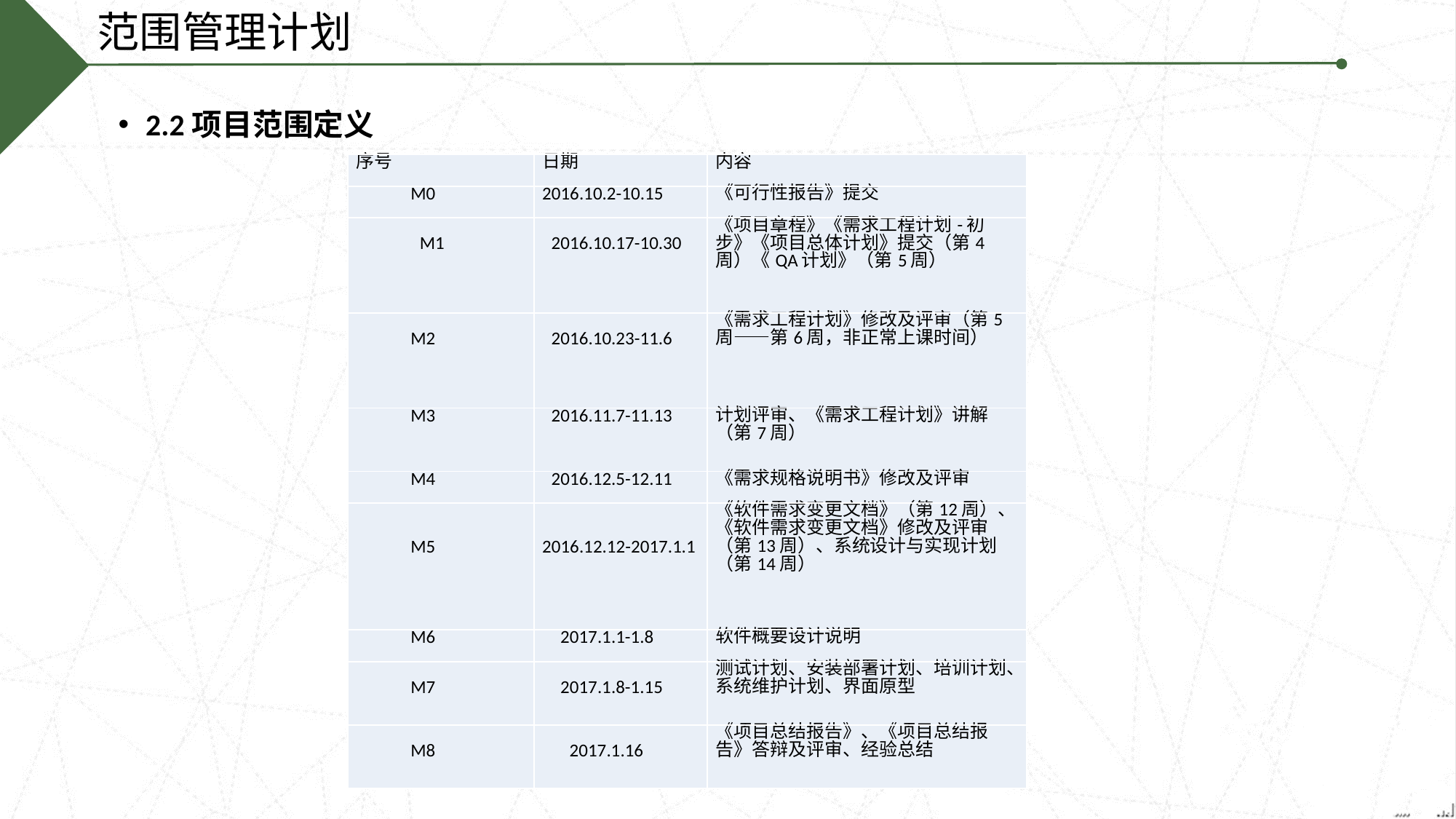

范围管理计划

2.2项目范围定义

| 序号 | 日期 | 内容 |
| --- | --- | --- |
| M0 | 2016.10.2-10.15 | 《可行性报告》提交 |
| M1 | 2016.10.17-10.30 | 《项目章程》《需求工程计划-初步》《项目总体计划》提交（第4周）《QA计划》（第5周） |
| M2 | 2016.10.23-11.6 | 《需求工程计划》修改及评审（第5周——第6周，非正常上课时间） |
| M3 | 2016.11.7-11.13 | 计划评审、《需求工程计划》讲解（第7周） |
| M4 | 2016.12.5-12.11 | 《需求规格说明书》修改及评审 |
| M5 | 2016.12.12-2017.1.1 | 《软件需求变更文档》（第12周）、《软件需求变更文档》修改及评审（第13周）、系统设计与实现计划（第14周） |
| M6 | 2017.1.1-1.8 | 软件概要设计说明 |
| M7 | 2017.1.8-1.15 | 测试计划、安装部署计划、培训计划、系统维护计划、界面原型 |
| M8 | 2017.1.16 | 《项目总结报告》、《项目总结报告》答辩及评审、经验总结 |